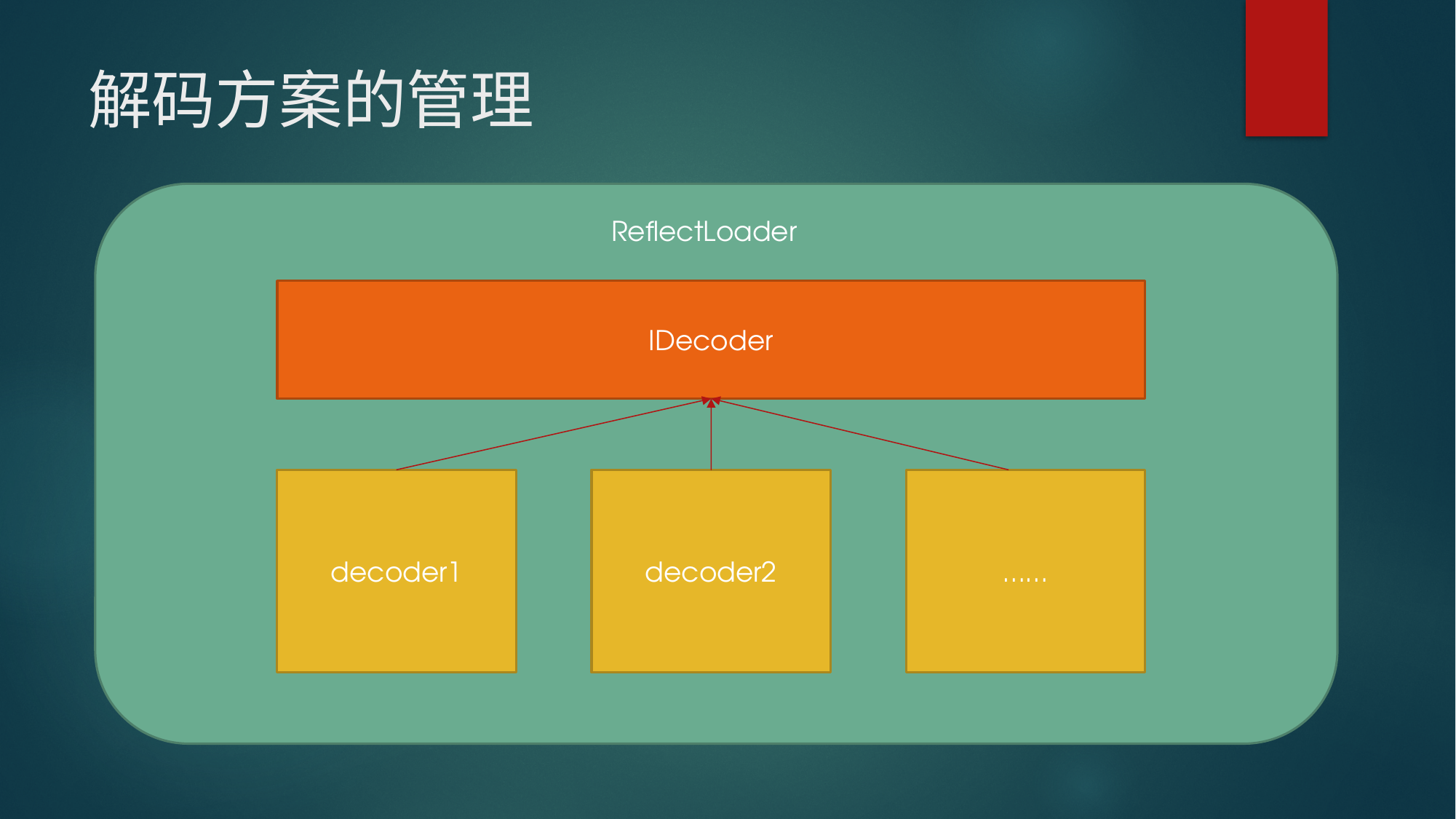

# 解码方案的管理

ReflectLoader
IDecoder
decoder1
decoder2
……